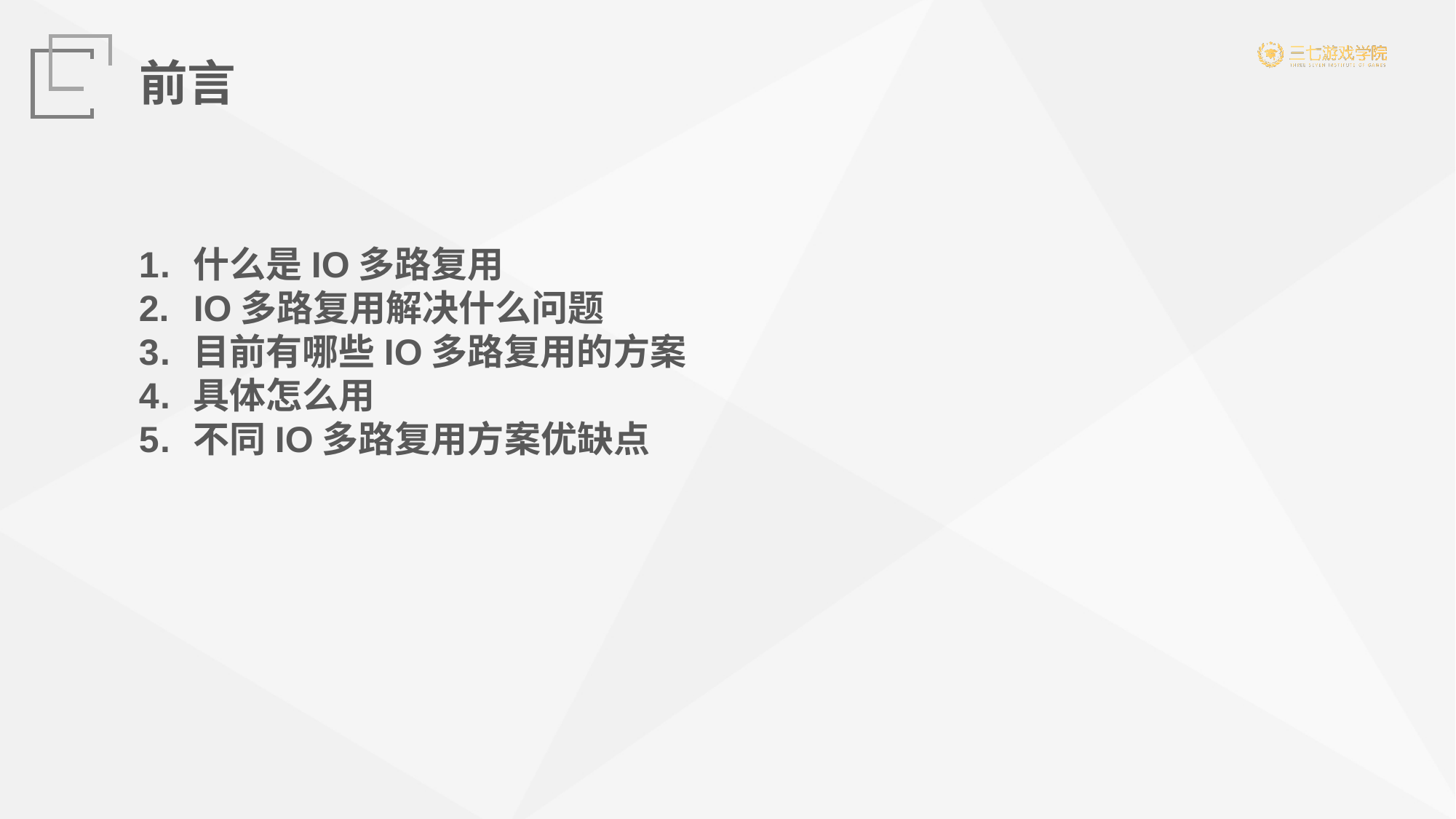

前言

什么是IO多路复用
IO多路复用解决什么问题
目前有哪些IO多路复用的方案
具体怎么用
不同IO多路复用方案优缺点